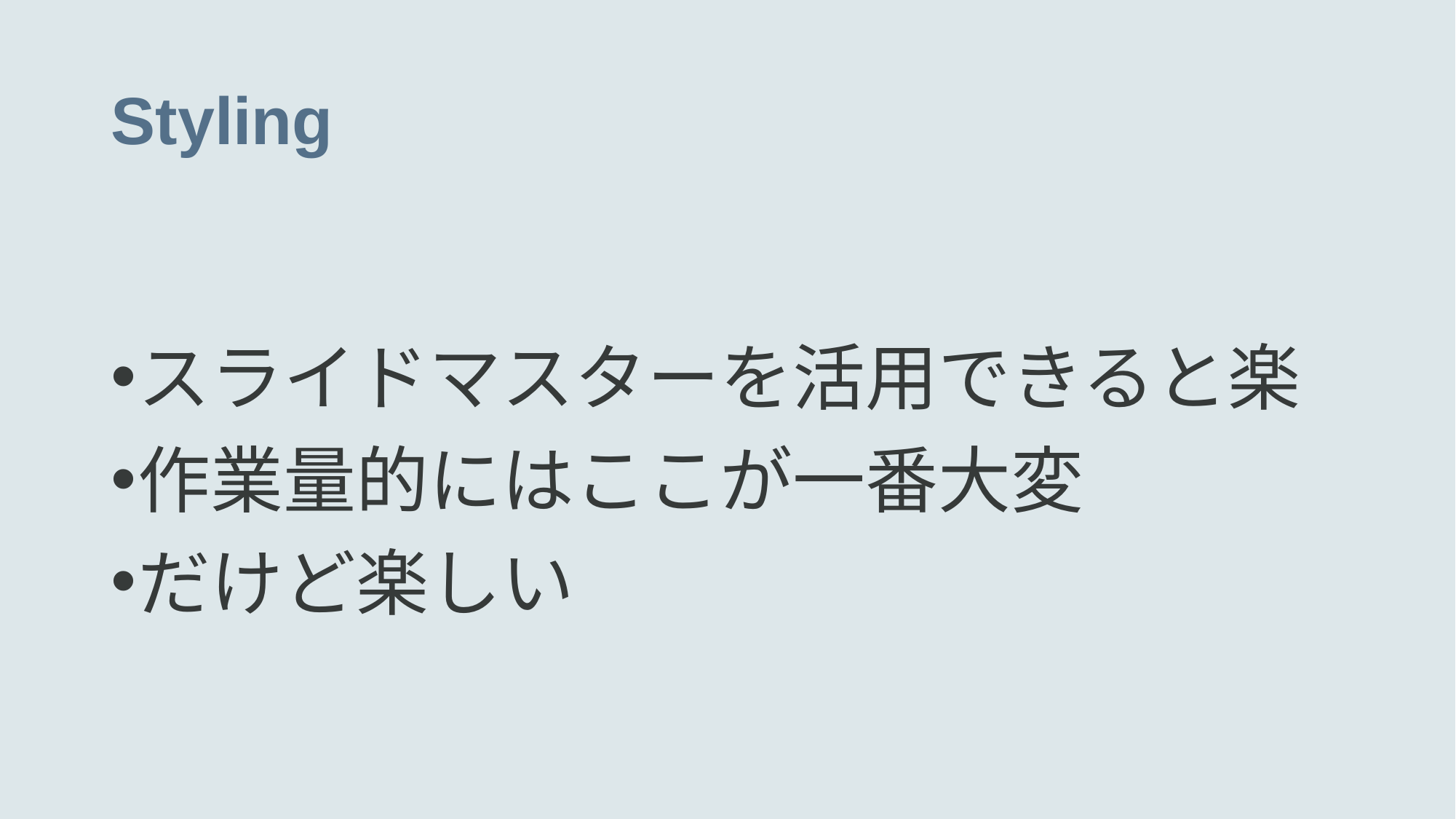

# Styling
スライドマスターを活用できると楽
作業量的にはここが一番大変
だけど楽しい